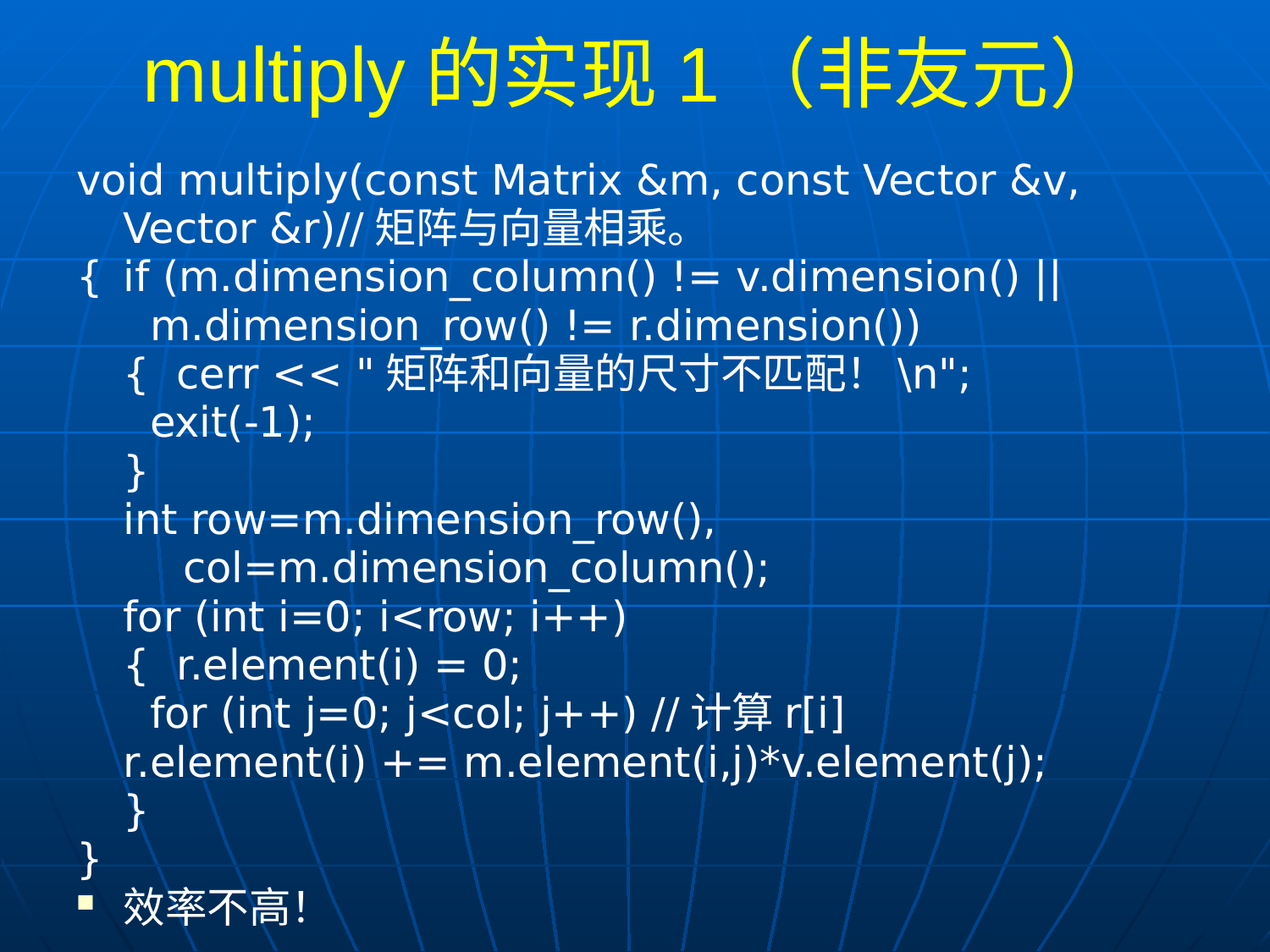

# multiply的实现1（非友元）
void multiply(const Matrix &m, const Vector &v,
					Vector &r)//矩阵与向量相乘。
{	if (m.dimension_column() != v.dimension() ||
		  m.dimension_row() != r.dimension())
	{  cerr << "矩阵和向量的尺寸不匹配！\n";
		  exit(-1);
	}
	int row=m.dimension_row(),
        col=m.dimension_column();
	for (int i=0; i<row; i++)
	{  r.element(i) = 0;
		  for (int j=0; j<col; j++) //计算r[i]
			r.element(i) += m.element(i,j)*v.element(j);
	}
}
效率不高！